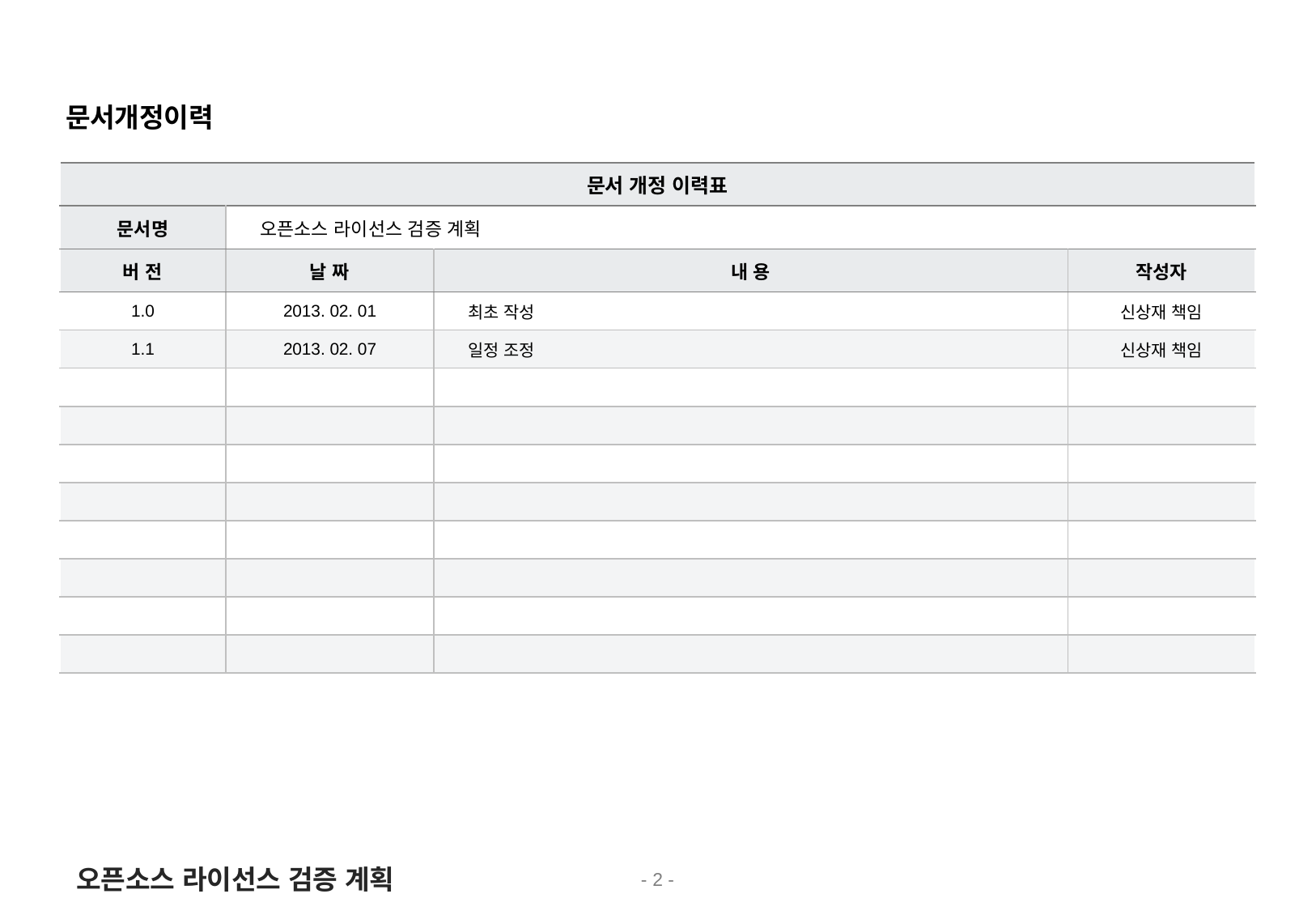

문서개정이력
| 문서 개정 이력표 |  |  |  |
| --- | --- | --- | --- |
| 문서명 | 오픈소스 라이선스 검증 계획 |  |  |
| 버 전 | 날 짜 | 내 용 | 작성자 |
| 1.0 | 2013. 02. 01 | 최초 작성 | 신상재 책임 |
| 1.1 | 2013. 02. 07 | 일정 조정 | 신상재 책임 |
|  |  |  |  |
|  |  |  |  |
|  |  |  |  |
|  |  |  |  |
|  |  |  |  |
|  |  |  |  |
|  |  |  |  |
|  |  |  |  |